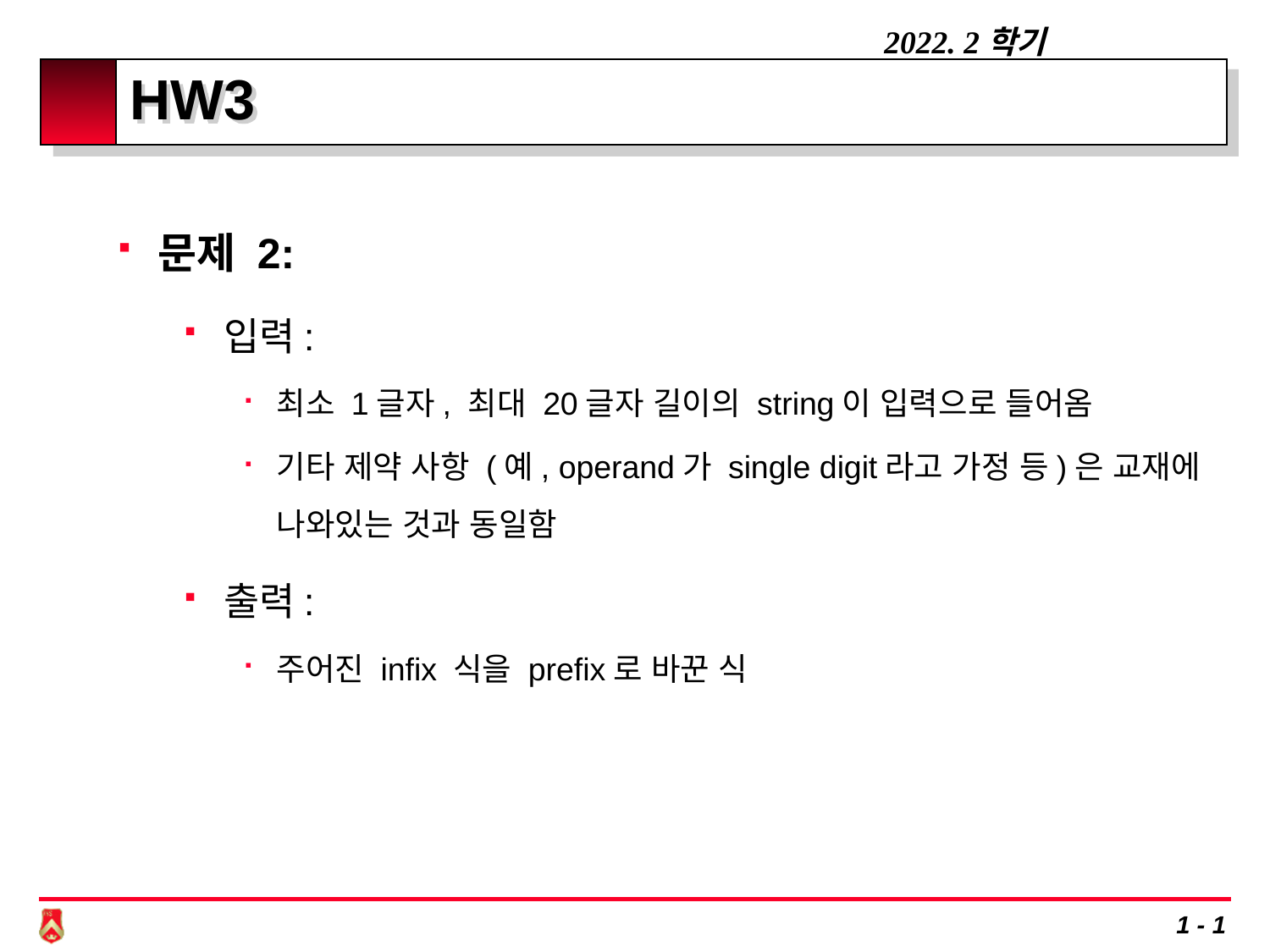

# HW3

문제 2:
입력:
최소 1글자, 최대 20글자 길이의 string이 입력으로 들어옴
기타 제약 사항 (예, operand가 single digit라고 가정 등)은 교재에 나와있는 것과 동일함
출력:
주어진 infix 식을 prefix로 바꾼 식

1 - 1